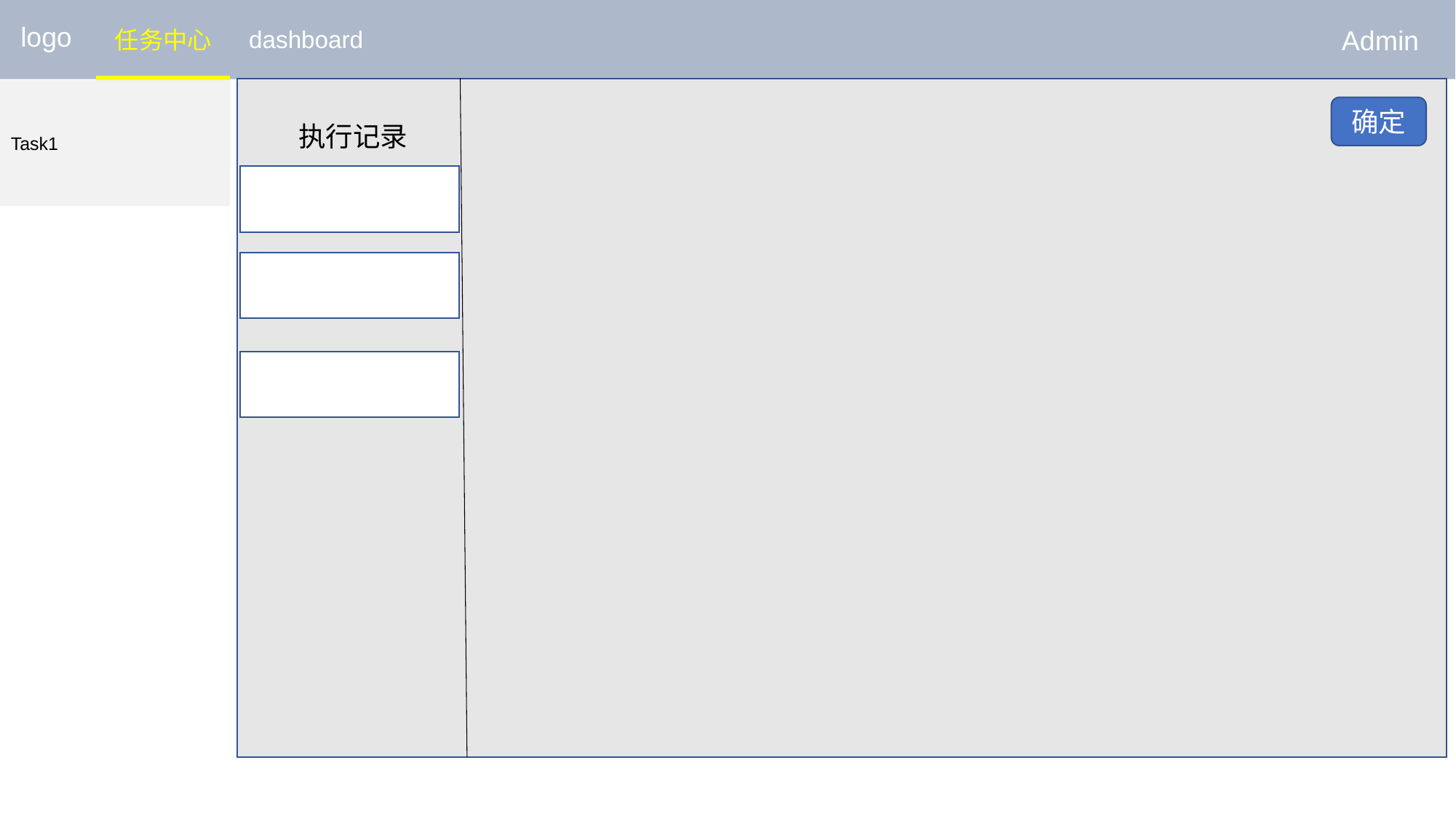

任务中心
dashboard
logo
Admin

Task1
确定
执行记录